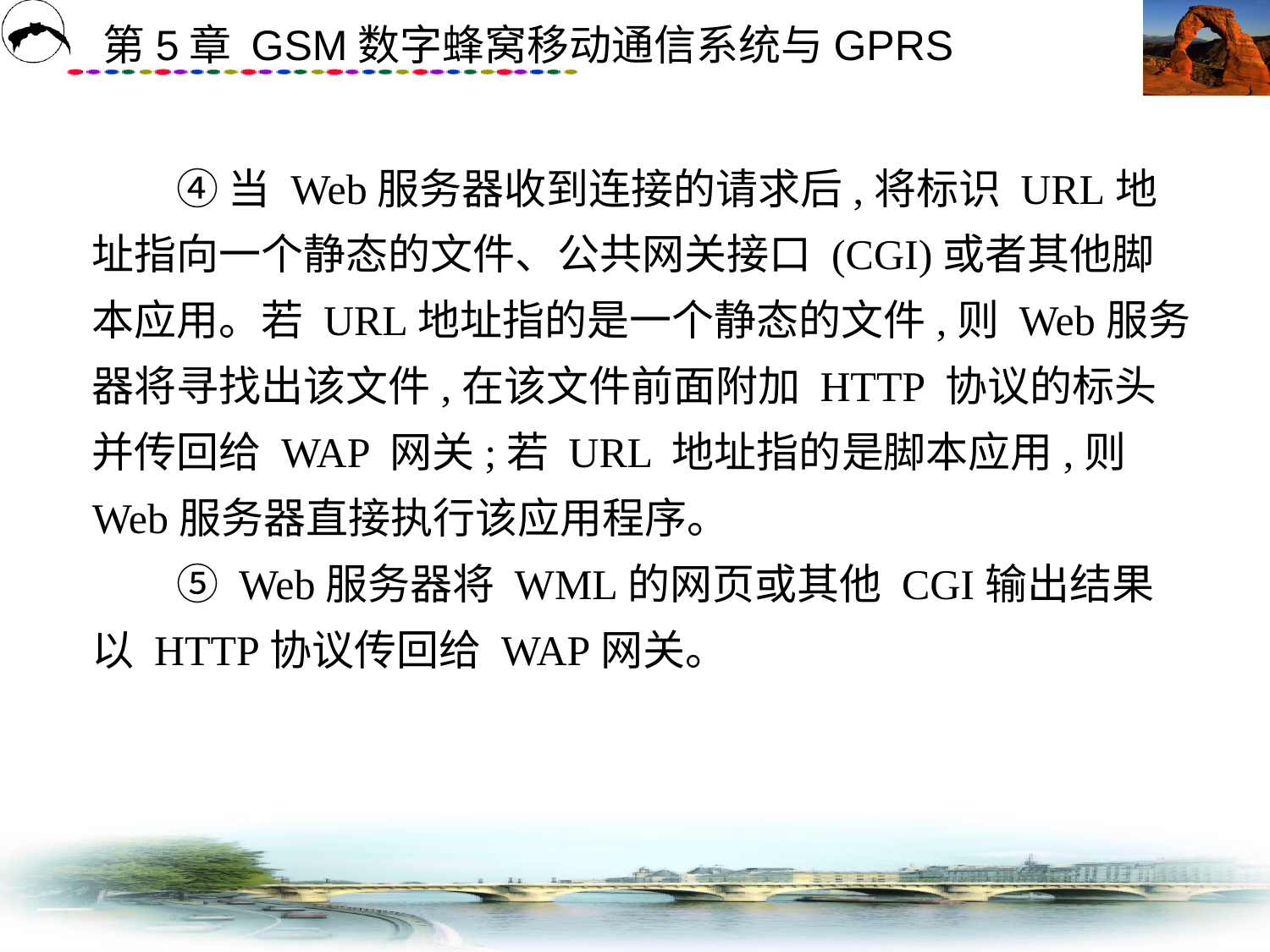

# ④ 当 Web服务器收到连接的请求后,将标识 URL地址指向一个静态的文件、公共网关接口 (CGI)或者其他脚本应用。若 URL地址指的是一个静态的文件,则 Web服务器将寻找出该文件,在该文件前面附加 HTTP 协议的标头并传回给 WAP 网关;若 URL 地址指的是脚本应用,则 Web服务器直接执行该应用程序。 　　⑤ Web服务器将 WML的网页或其他 CGI输出结果以 HTTP协议传回给 WAP网关。